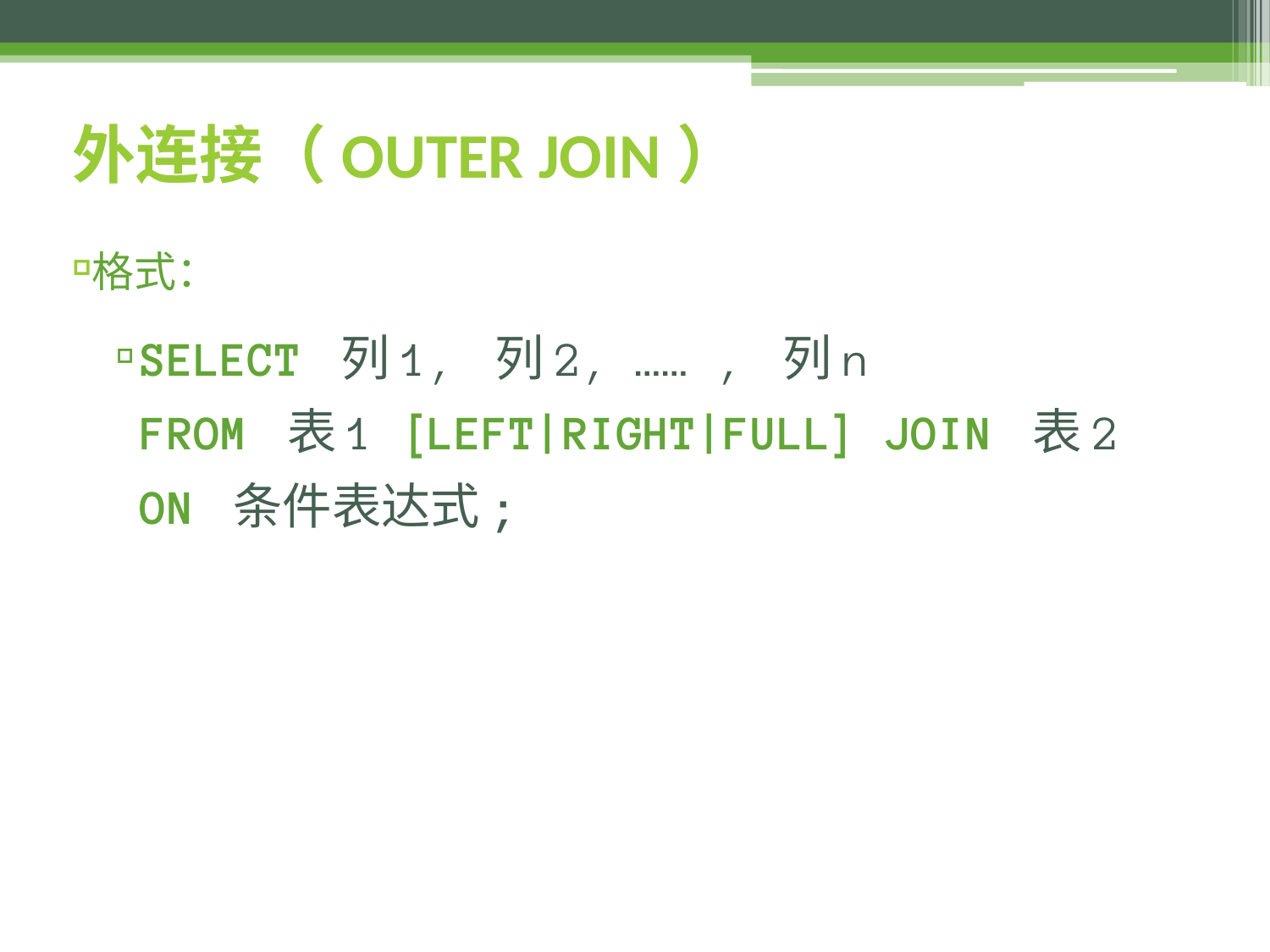

# 外连接（OUTER JOIN）
格式：
SELECT 列1, 列2, …… , 列n
FROM 表1 [LEFT|RIGHT|FULL] JOIN 表2
ON 条件表达式;